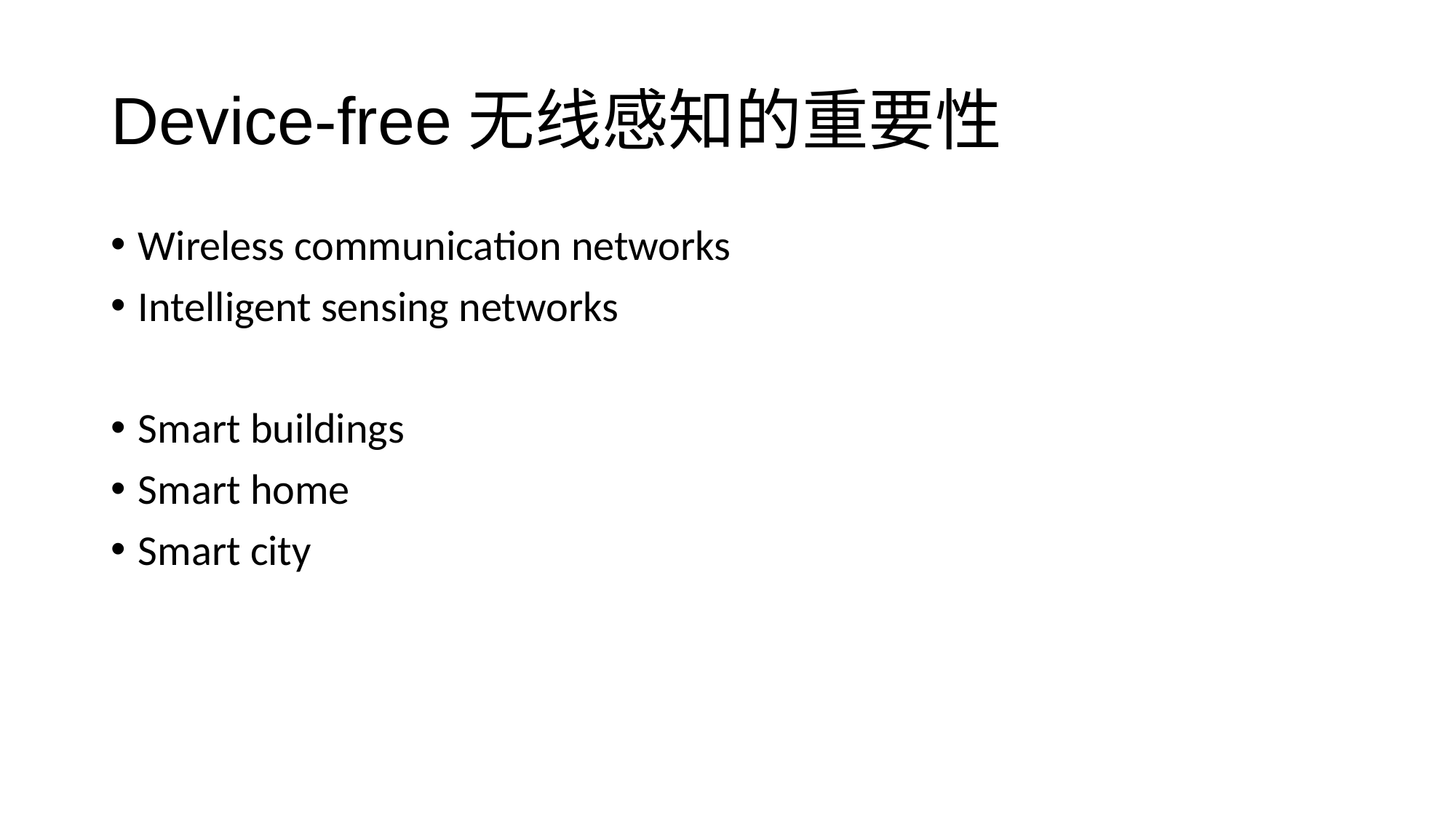

# Device-free无线感知的重要性
Wireless communication networks
Intelligent sensing networks

Smart buildings
Smart home
Smart city